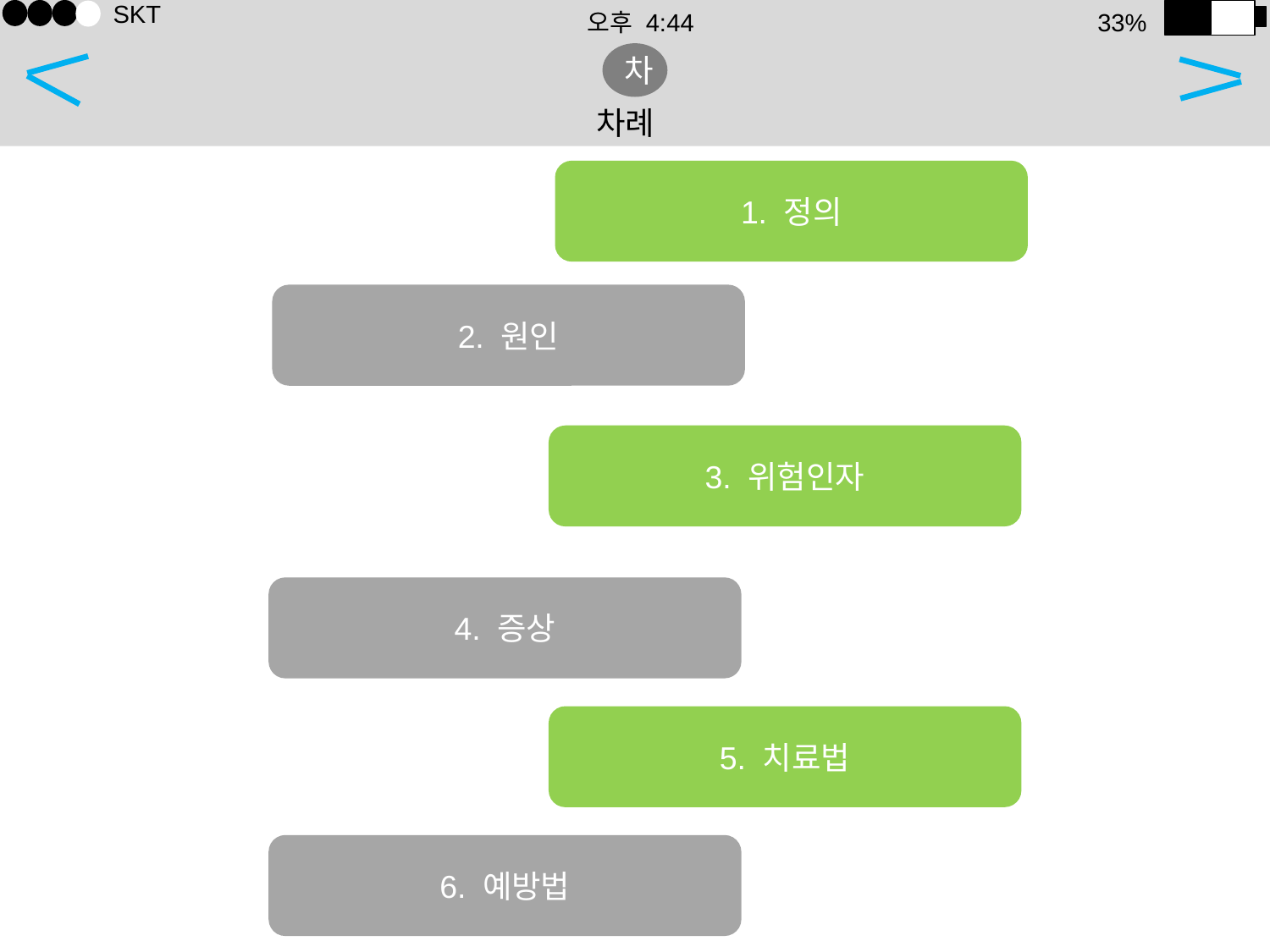

SKT

  오후 4:44
33%

차
        차례
1. 정의
2. 원인
3. 위험인자

4. 증상

5. 치료법
6. 예방법